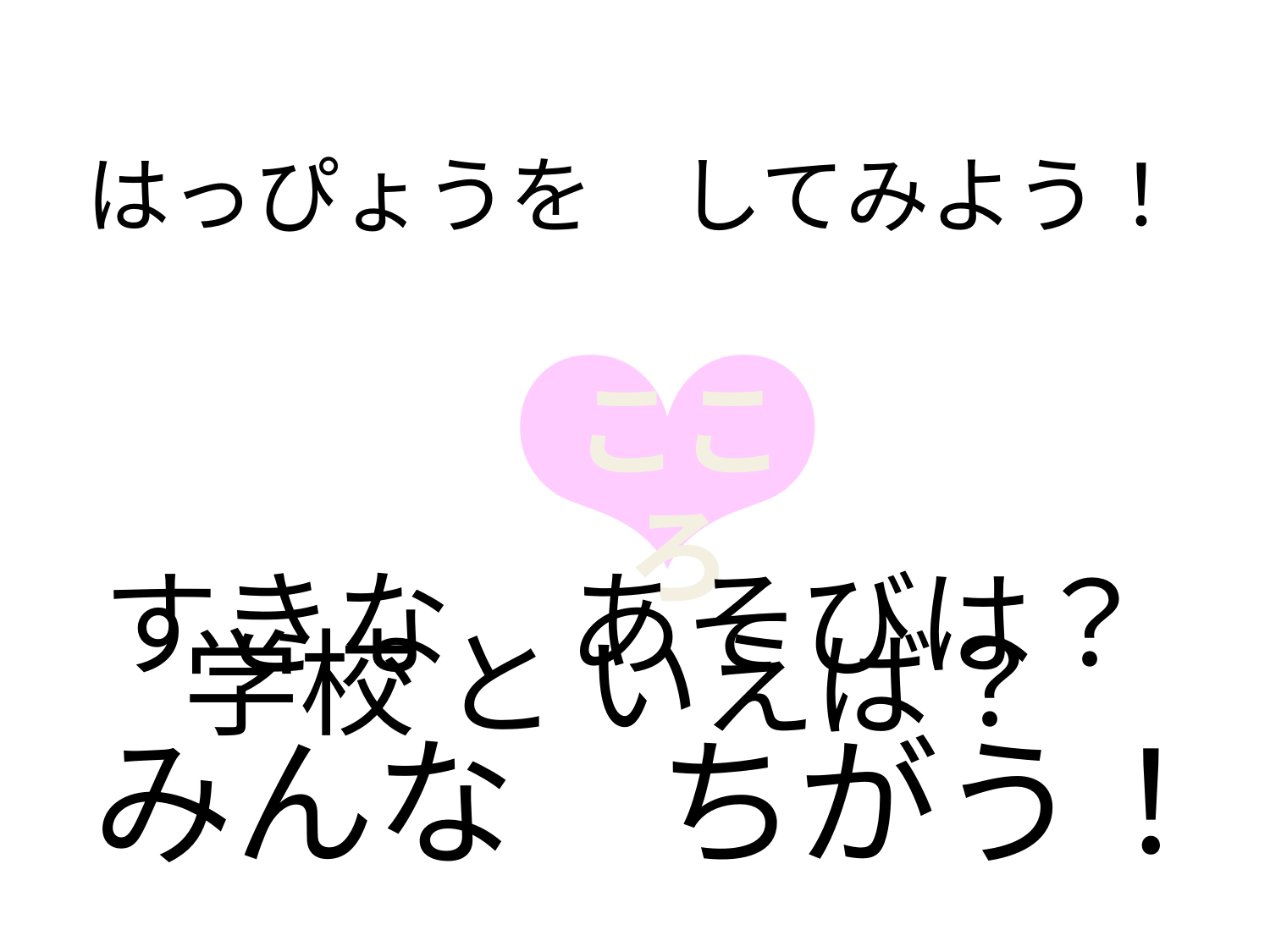

# はっぴょうを　してみよう！
❤
こころ
すきな　あそびは？
学校 と いえば？
みんな　ちがう！